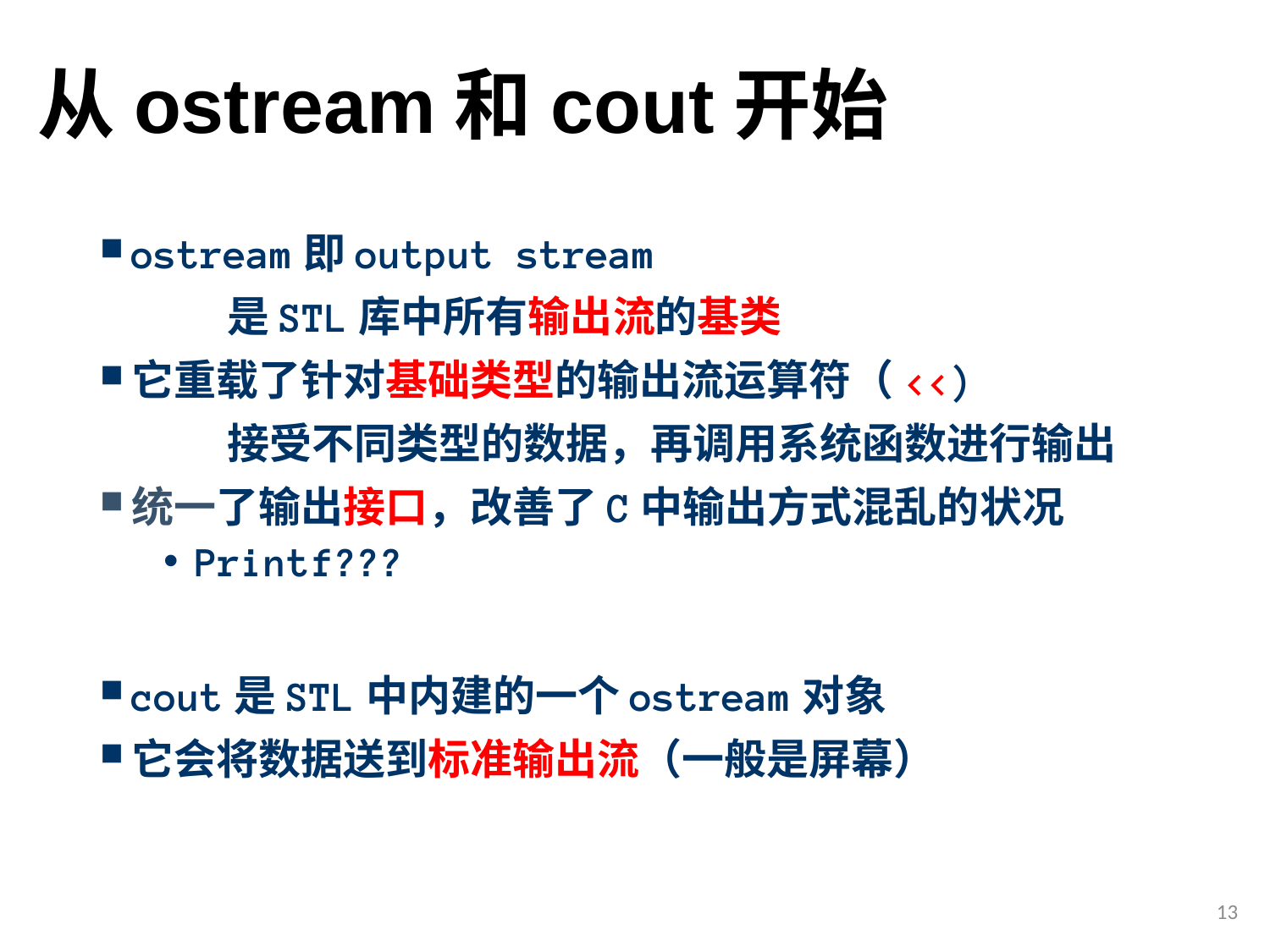

# 从ostream和cout开始
ostream即output stream
	是STL库中所有输出流的基类
它重载了针对基础类型的输出流运算符（<<)
	接受不同类型的数据，再调用系统函数进行输出
统一了输出接口，改善了C中输出方式混乱的状况
Printf???

cout是STL中内建的一个ostream对象
它会将数据送到标准输出流（一般是屏幕）
13